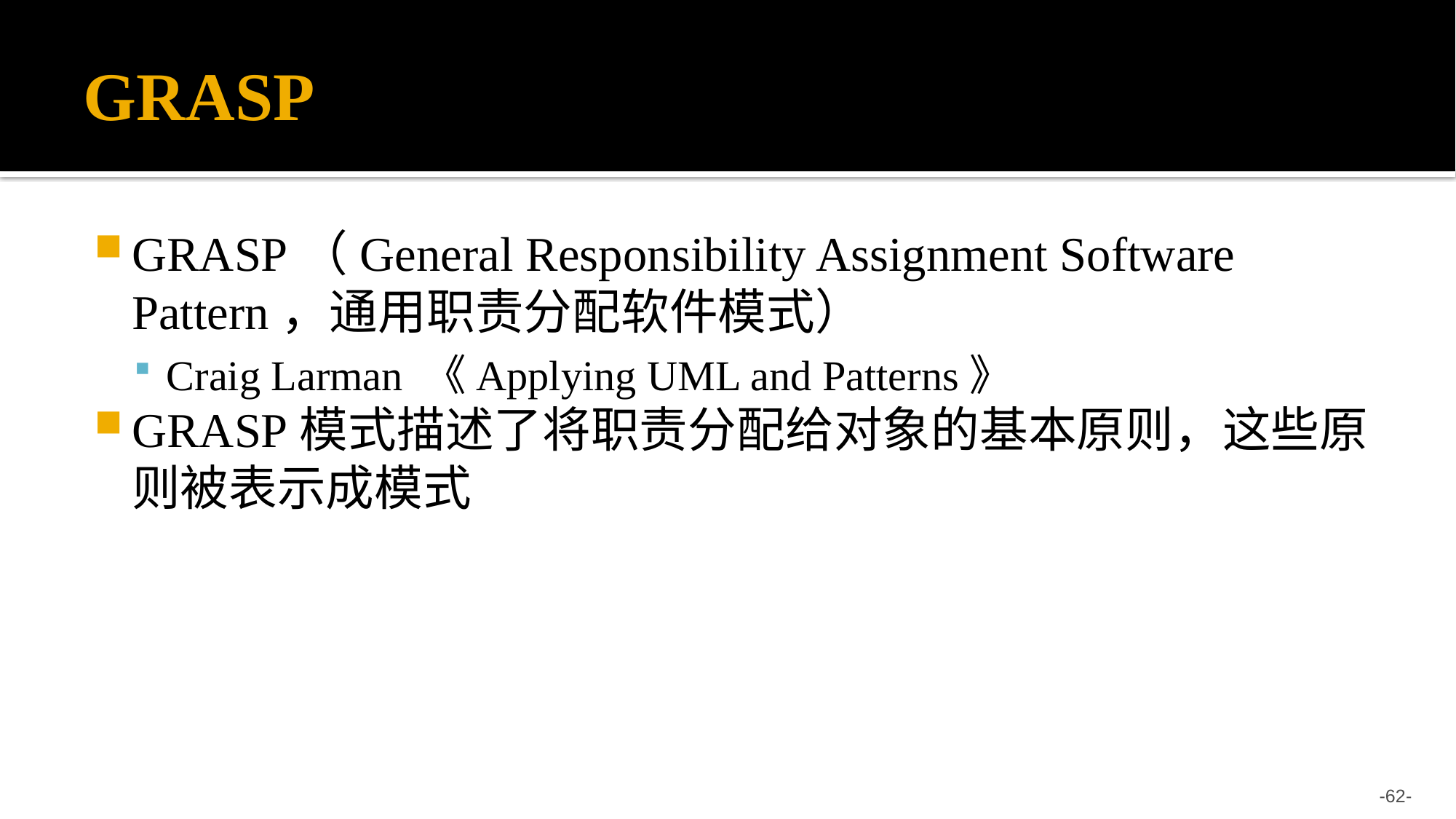

# GRASP
GRASP（General Responsibility Assignment Software Pattern，通用职责分配软件模式）
Craig Larman 《Applying UML and Patterns》
GRASP模式描述了将职责分配给对象的基本原则，这些原则被表示成模式
-62-